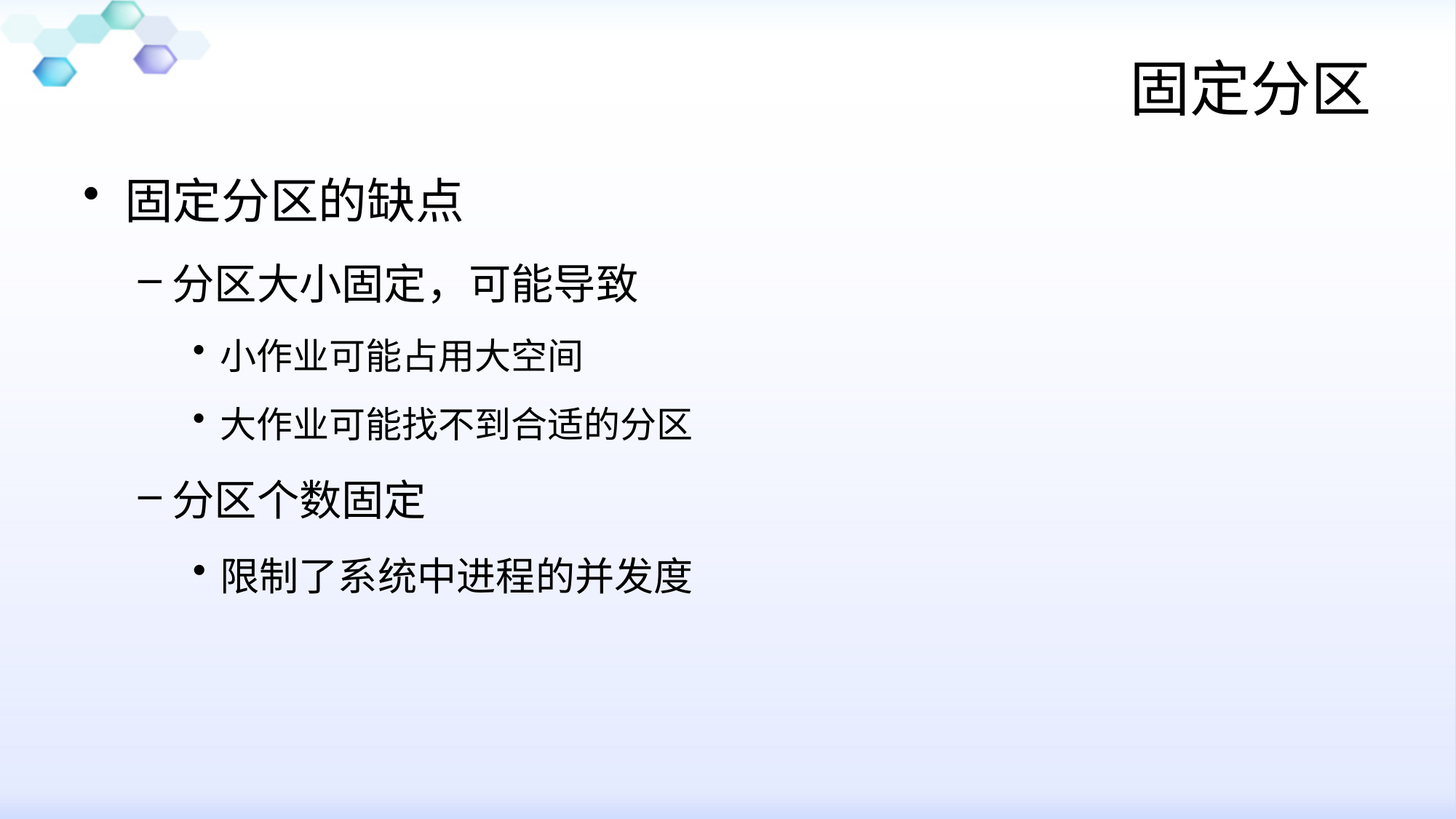

# 固定分区
固定分区的缺点
分区大小固定，可能导致
小作业可能占用大空间
大作业可能找不到合适的分区
分区个数固定
限制了系统中进程的并发度